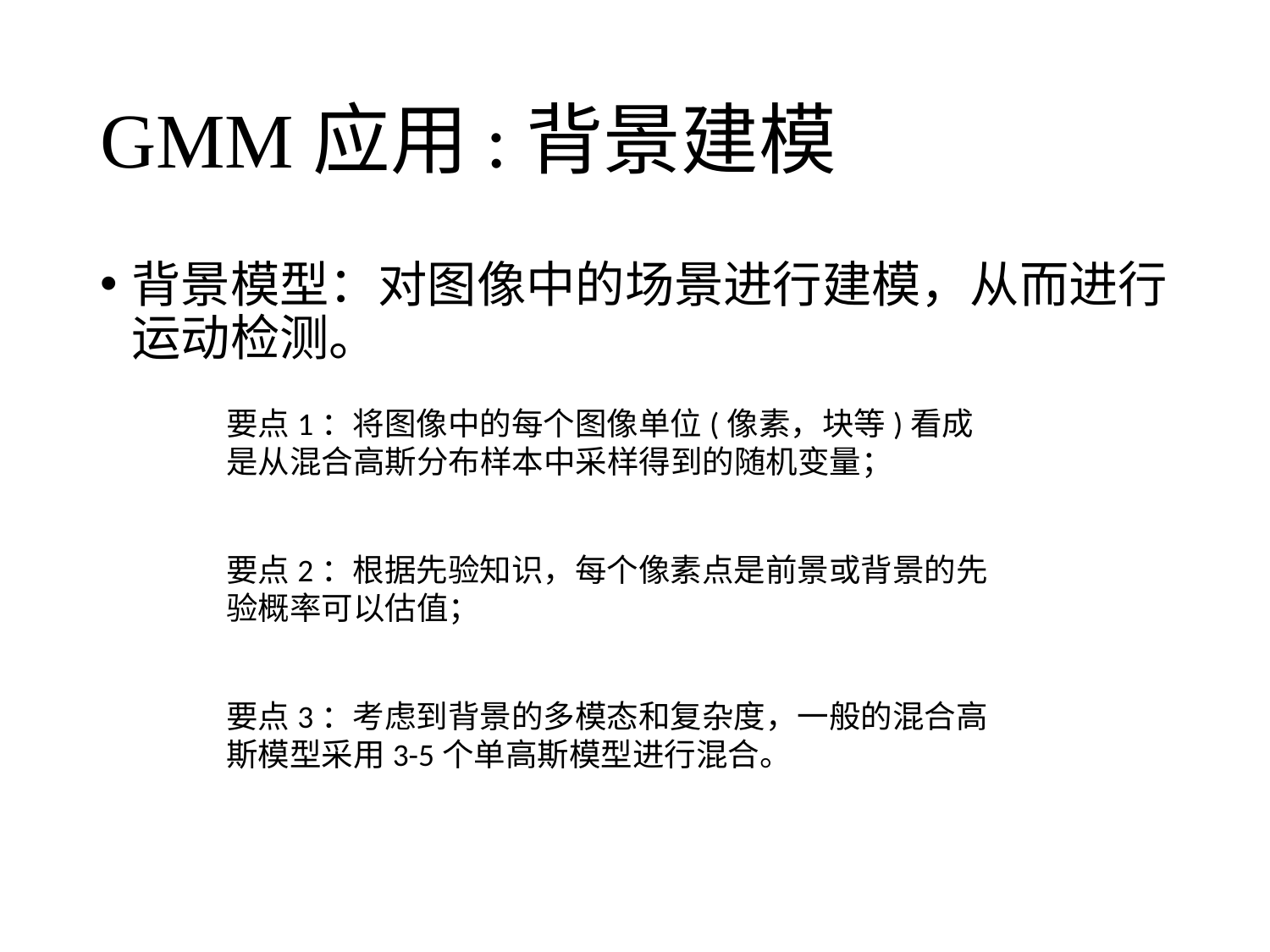

# GMM应用:背景建模
背景模型：对图像中的场景进行建模，从而进行运动检测。

要点1：将图像中的每个图像单位(像素，块等)看成是从混合高斯分布样本中采样得到的随机变量；

要点2：根据先验知识，每个像素点是前景或背景的先验概率可以估值；

要点3：考虑到背景的多模态和复杂度，一般的混合高斯模型采用3-5个单高斯模型进行混合。